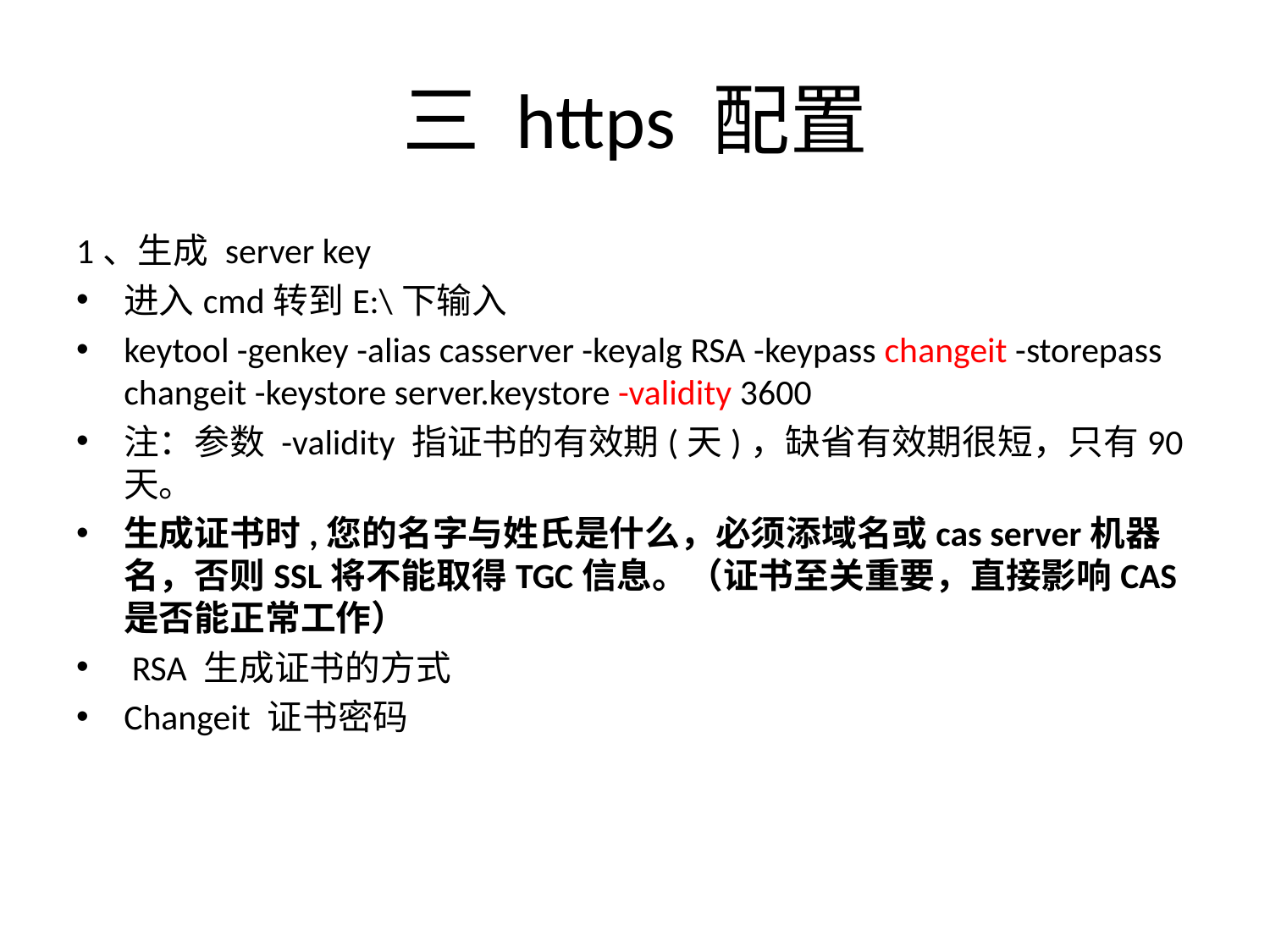

# 三 https 配置
1、生成 server key
进入cmd转到E:\下输入
keytool -genkey -alias casserver -keyalg RSA -keypass changeit -storepass changeit -keystore server.keystore -validity 3600
注：参数 -validity 指证书的有效期(天)，缺省有效期很短，只有90天。
生成证书时,您的名字与姓氏是什么，必须添域名或cas server机器名，否则SSL将不能取得TGC信息。（证书至关重要，直接影响CAS是否能正常工作）
 RSA 生成证书的方式
Changeit 证书密码